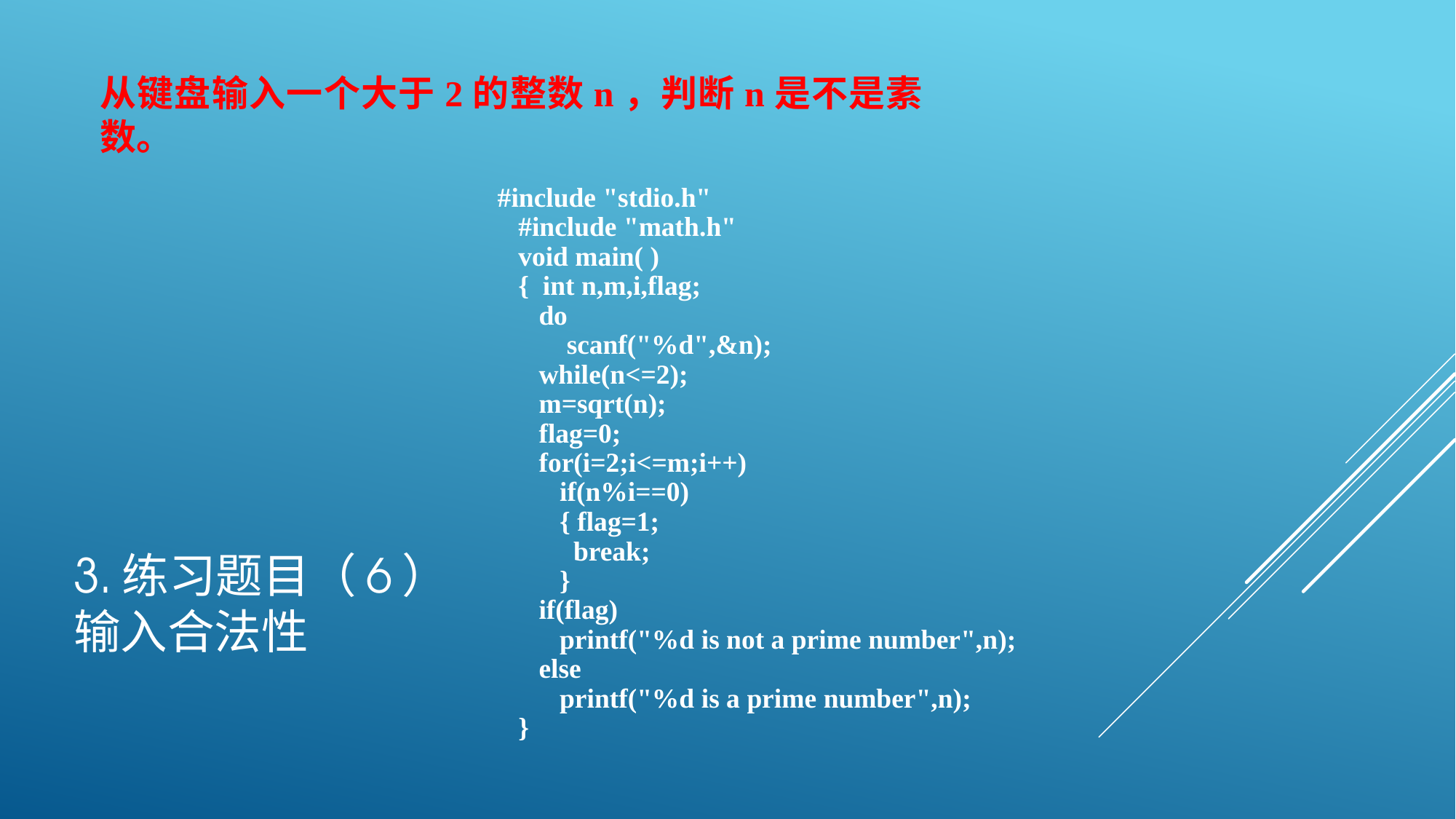

从键盘输入一个大于2的整数n，判断n是不是素数。
 #include "stdio.h"
    #include "math.h"
    void main( )
    {  int n,m,i,flag;
       do
           scanf("%d",&n);
       while(n<=2);
       m=sqrt(n);
       flag=0;
       for(i=2;i<=m;i++)
          if(n%i==0)
          { flag=1;
            break;
          }
       if(flag)
          printf("%d is not a prime number",n);
       else
          printf("%d is a prime number",n);
    }
# 3.练习题目（6） 输入合法性